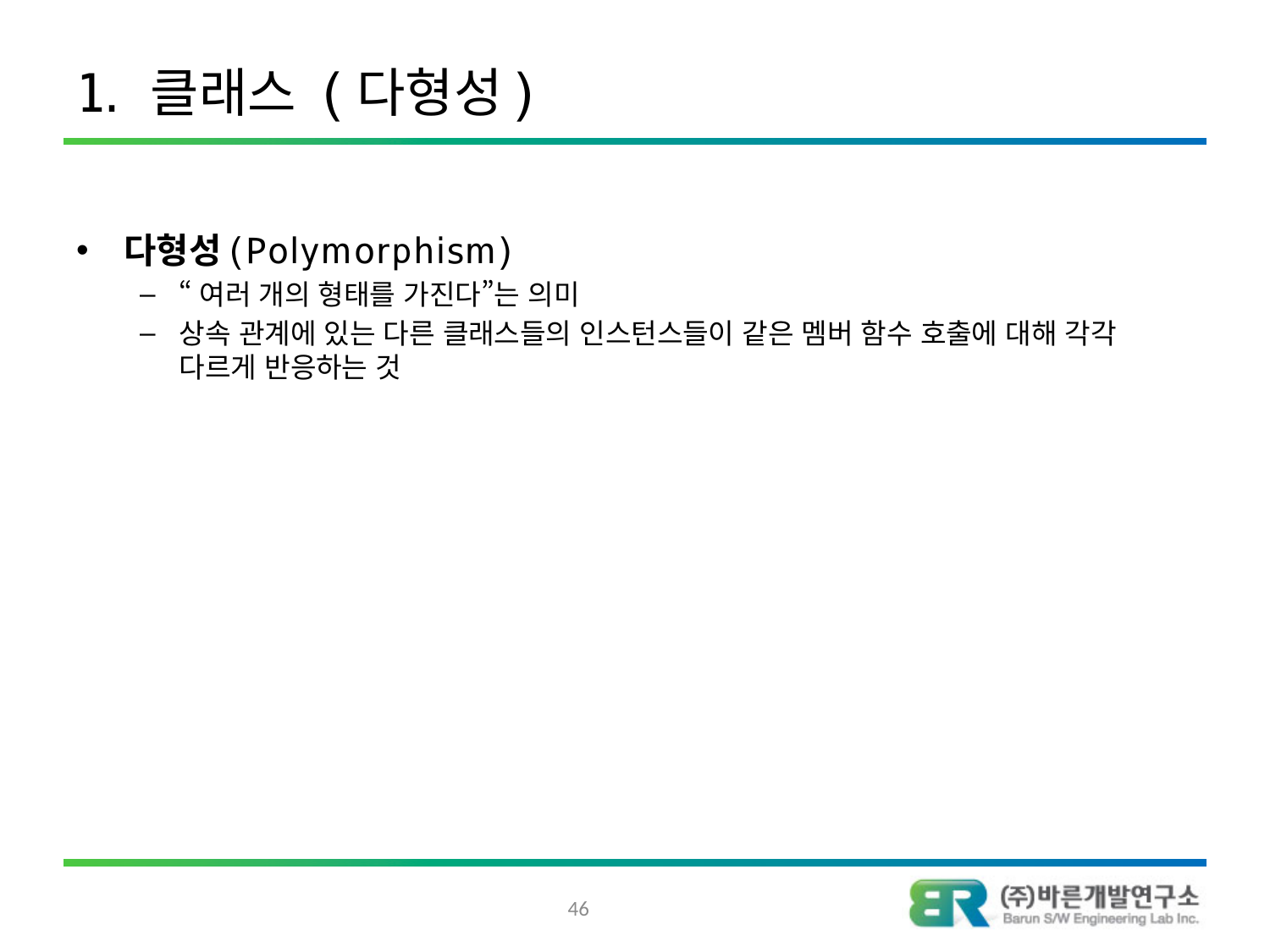

# 1. 클래스 (다형성)

다형성(Polymorphism)
“여러 개의 형태를 가진다”는 의미
상속 관계에 있는 다른 클래스들의 인스턴스들이 같은 멤버 함수 호출에 대해 각각 다르게 반응하는 것

46